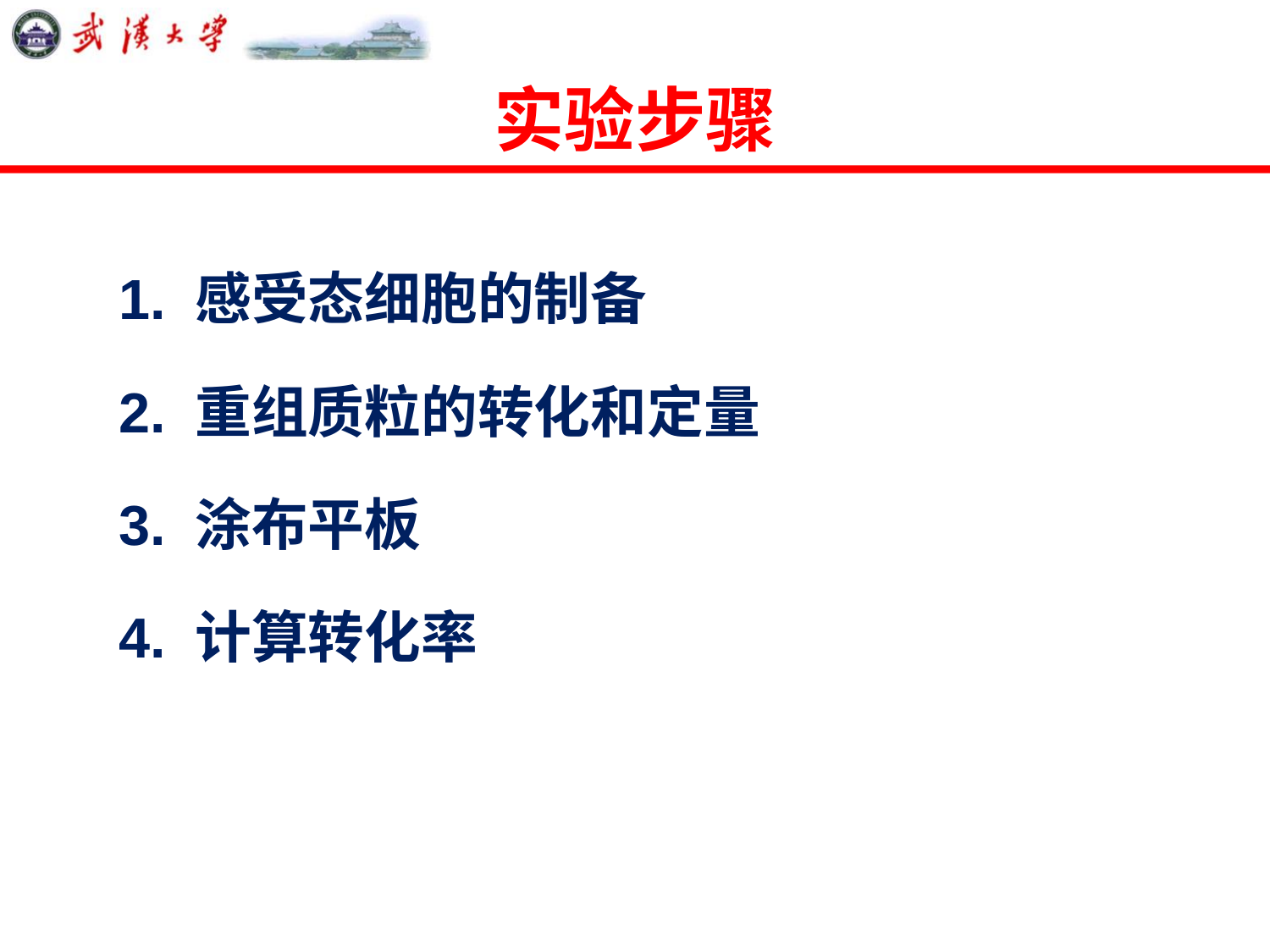

# 实验步骤
1. 感受态细胞的制备
2. 重组质粒的转化和定量
3. 涂布平板
4. 计算转化率